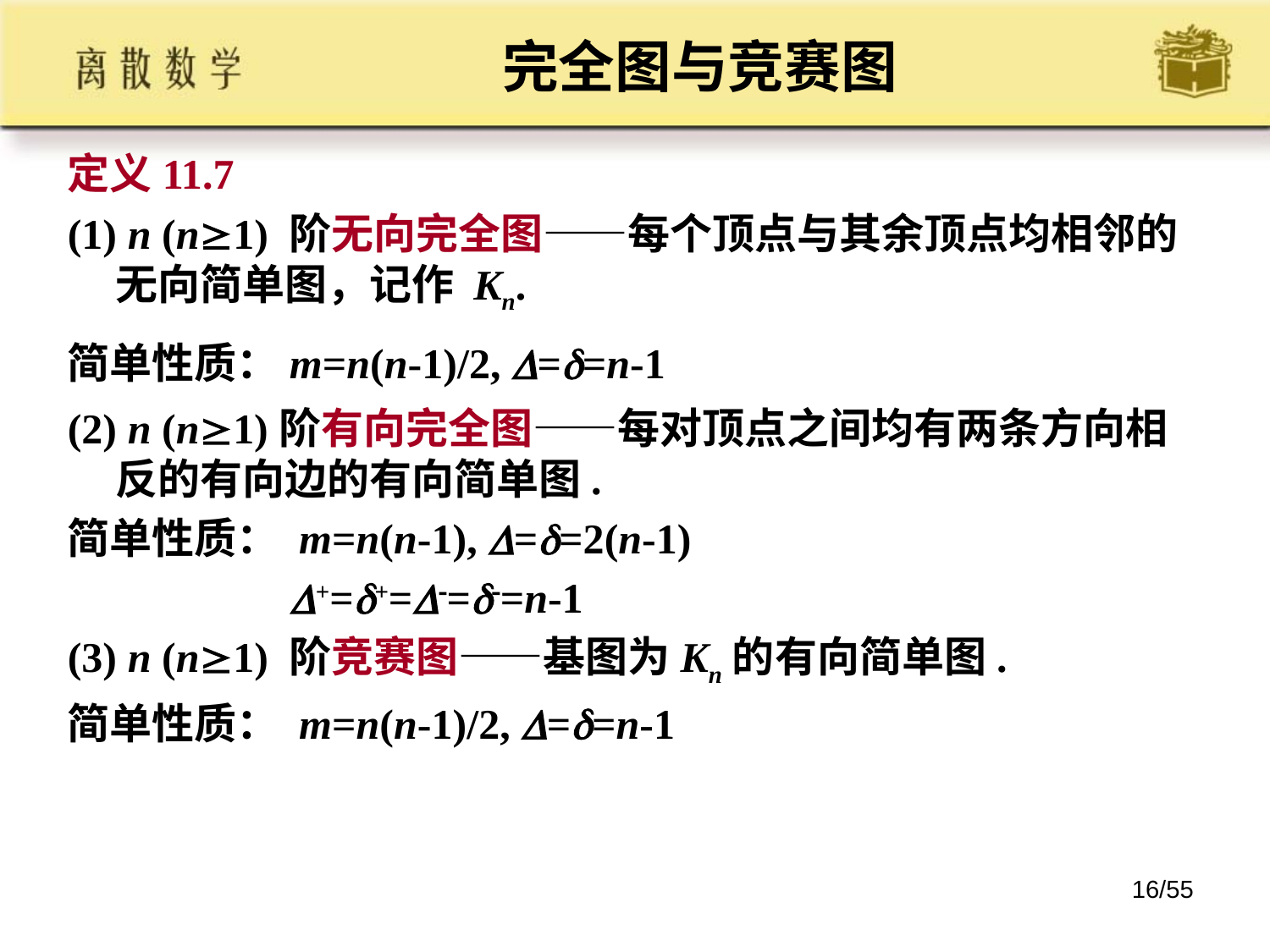

# 完全图与竞赛图
定义11.7
(1) n (n≥1) 阶无向完全图——每个顶点与其余顶点均相邻的无向简单图，记作 Kn.
简单性质：m=n(n-1)/2, Δ=δ=n-1
(2) n (n≥1)阶有向完全图——每对顶点之间均有两条方向相反的有向边的有向简单图.
简单性质： m=n(n-1), Δ=δ=2(n-1)
                     Δ+=δ+=Δ−=δ−=n-1
(3) n (n≥1) 阶竞赛图——基图为Kn的有向简单图.
简单性质： m=n(n-1)/2, Δ=δ=n-1
16/55